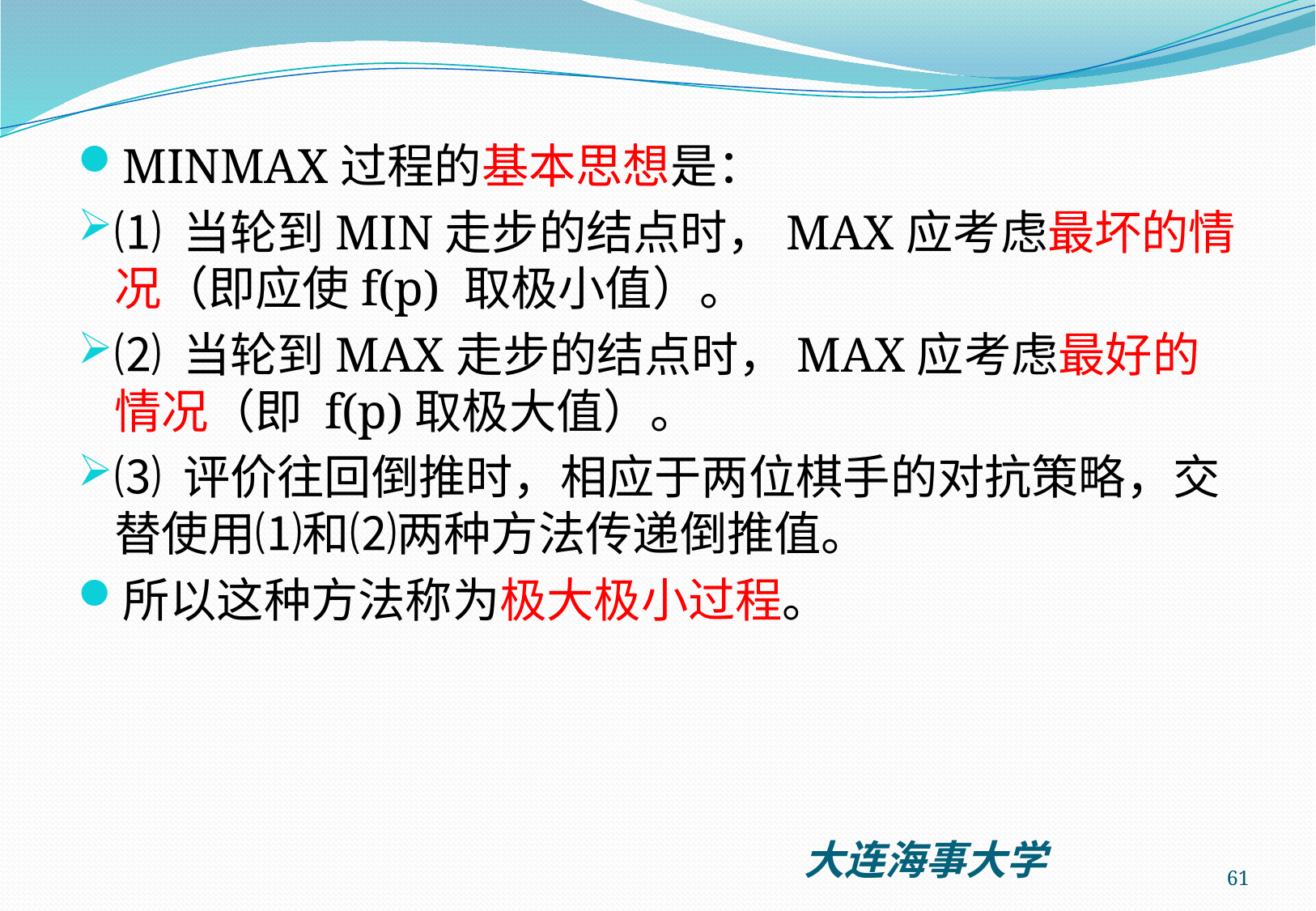

MINMAX过程的基本思想是：
⑴ 当轮到MIN走步的结点时，MAX应考虑最坏的情况（即应使f(p) 取极小值）。
⑵ 当轮到MAX走步的结点时，MAX应考虑最好的情况（即 f(p)取极大值）。
⑶ 评价往回倒推时，相应于两位棋手的对抗策略，交替使用⑴和⑵两种方法传递倒推值。
所以这种方法称为极大极小过程。
61